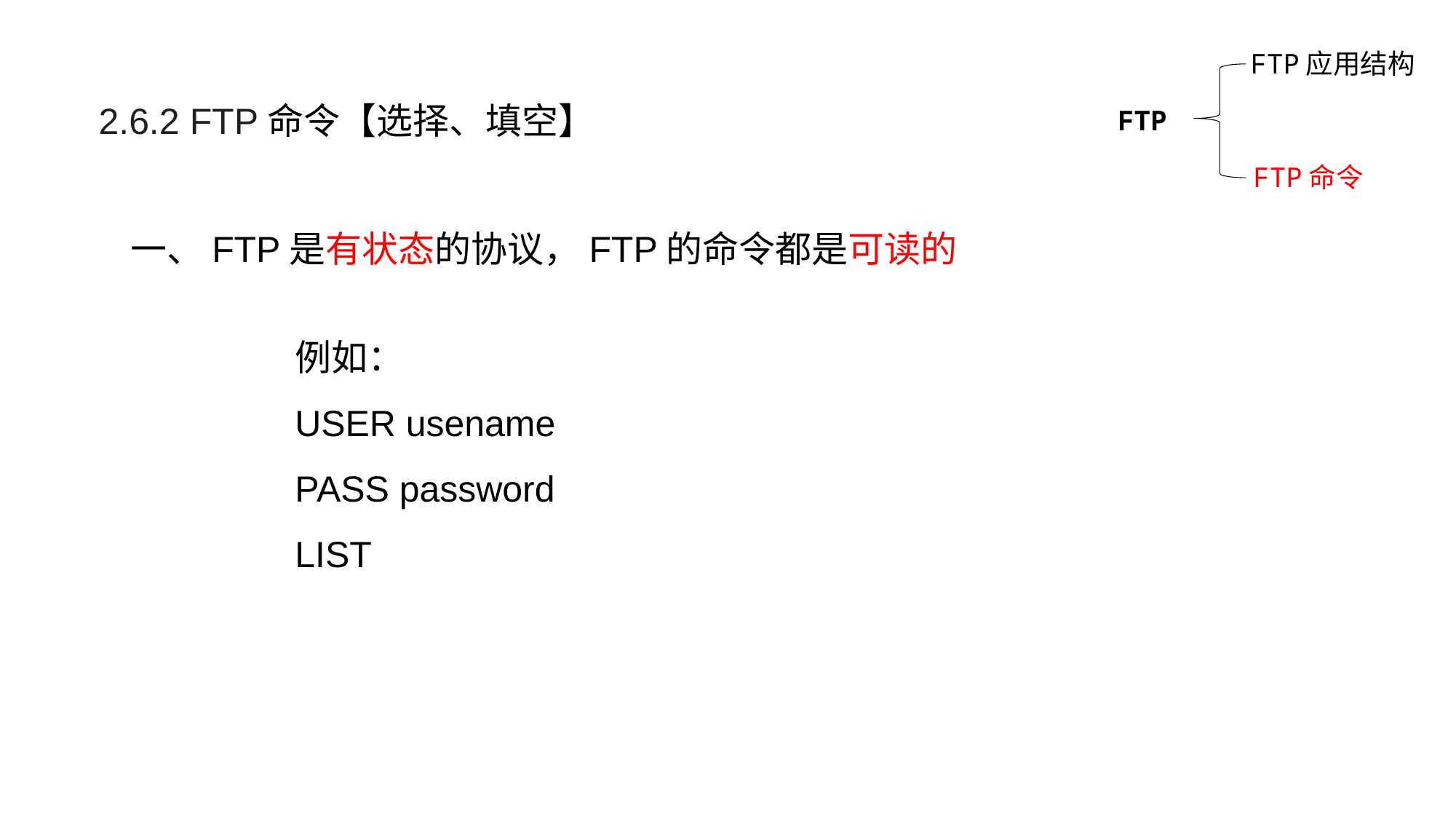

FTP应用结构

FTP
FTP命令
2.6.2 FTP命令【选择、填空】
一、FTP是有状态的协议，FTP的命令都是可读的
例如：
USER usename
PASS password
LIST